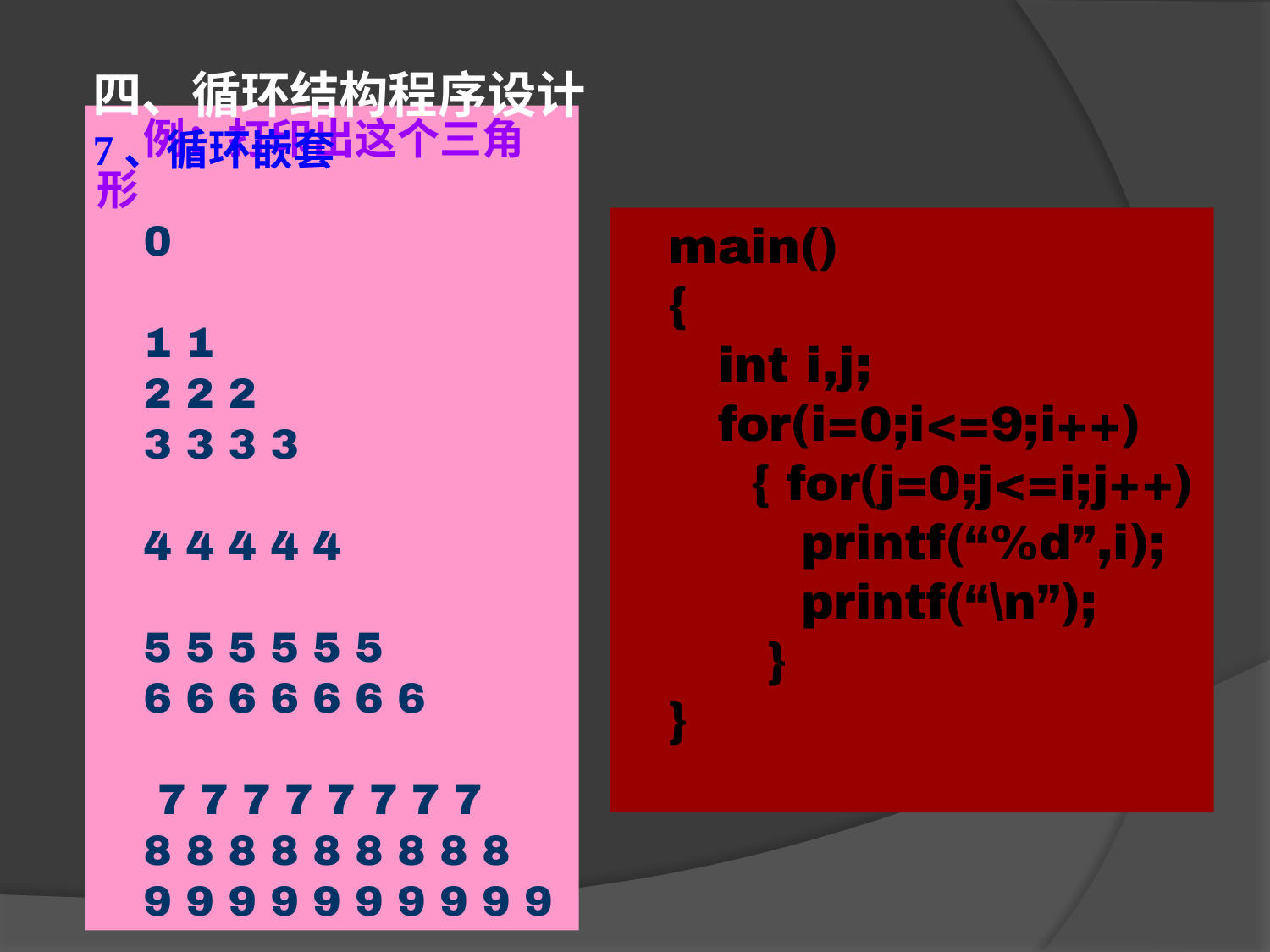

四、循环结构程序设计
7、循环嵌套
例：打印出这个三角形
0
1 1
2 2 2
3 3 3 3
4 4 4 4 4
5 5 5 5 5 5
6 6 6 6 6 6 6
 7 7 7 7 7 7 7 7
8 8 8 8 8 8 8 8 8
9 9 9 9 9 9 9 9 9 9
main()
{
   int i,j;
   for(i=0;i<=9;i++)
     { for(j=0;j<=i;j++)
        printf(“%d”,i);
        printf(“\n”);
      }
}